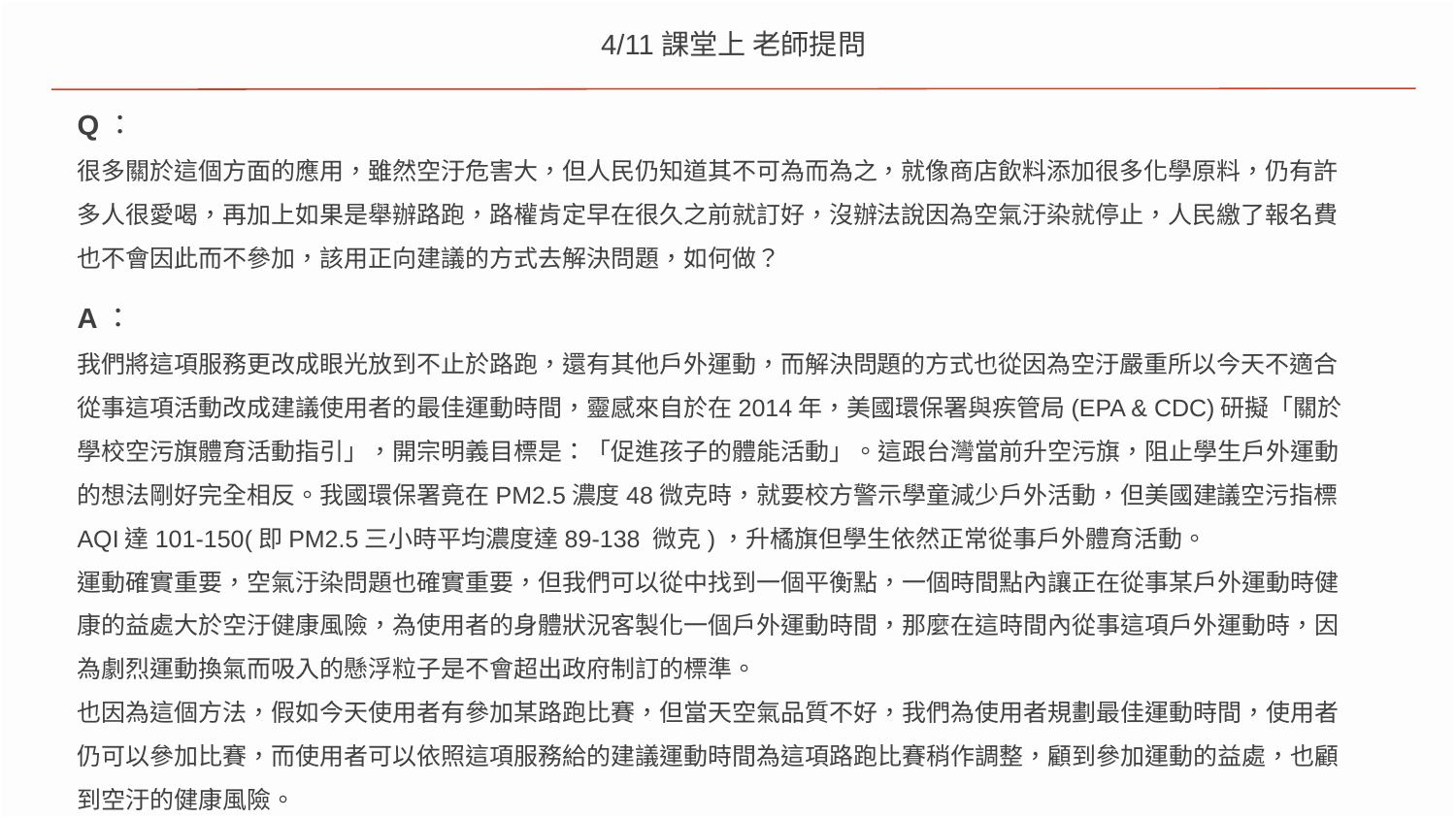

4/11課堂上 老師提問
Q：
很多關於這個方面的應用，雖然空汙危害大，但人民仍知道其不可為而為之，就像商店飲料添加很多化學原料，仍有許多人很愛喝，再加上如果是舉辦路跑，路權肯定早在很久之前就訂好，沒辦法說因為空氣汙染就停止，人民繳了報名費也不會因此而不參加，該用正向建議的方式去解決問題，如何做？

A：
我們將這項服務更改成眼光放到不止於路跑，還有其他戶外運動，而解決問題的方式也從因為空汙嚴重所以今天不適合從事這項活動改成建議使用者的最佳運動時間，靈感來自於在2014年，美國環保署與疾管局(EPA & CDC)研擬「關於學校空污旗體育活動指引」，開宗明義目標是：「促進孩子的體能活動」。這跟台灣當前升空污旗，阻止學生戶外運動的想法剛好完全相反。我國環保署竟在PM2.5濃度48微克時，就要校方警示學童減少戶外活動，但美國建議空污指標AQI達101-150(即PM2.5三小時平均濃度達89-138 微克)，升橘旗但學生依然正常從事戶外體育活動。
運動確實重要，空氣汙染問題也確實重要，但我們可以從中找到一個平衡點，一個時間點內讓正在從事某戶外運動時健康的益處大於空汙健康風險，為使用者的身體狀況客製化一個戶外運動時間，那麼在這時間內從事這項戶外運動時，因為劇烈運動換氣而吸入的懸浮粒子是不會超出政府制訂的標準。
也因為這個方法，假如今天使用者有參加某路跑比賽，但當天空氣品質不好，我們為使用者規劃最佳運動時間，使用者仍可以參加比賽，而使用者可以依照這項服務給的建議運動時間為這項路跑比賽稍作調整，顧到參加運動的益處，也顧到空汙的健康風險。